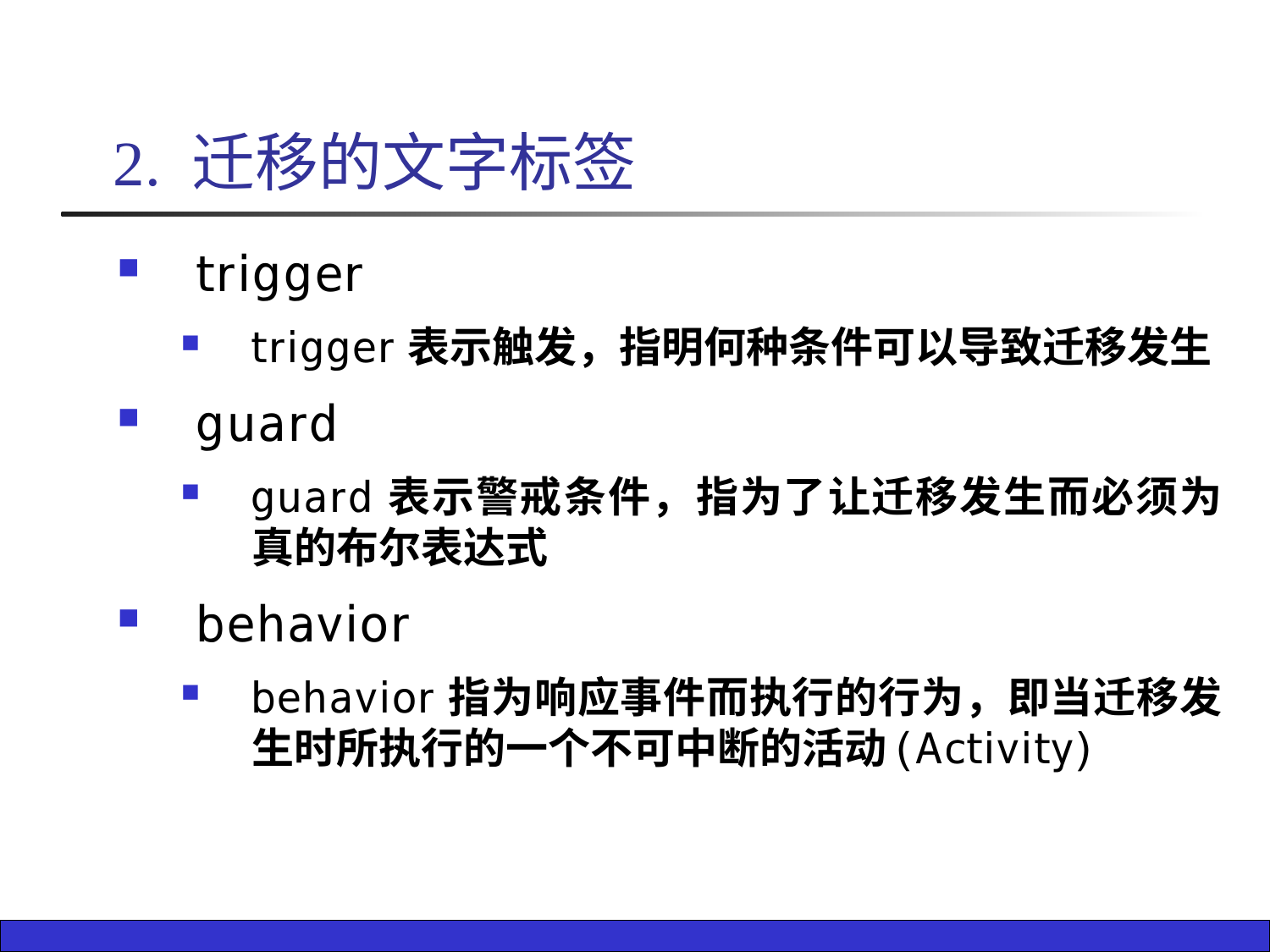

# 2. 迁移的文字标签
trigger
trigger表示触发，指明何种条件可以导致迁移发生
guard
guard表示警戒条件，指为了让迁移发生而必须为真的布尔表达式
behavior
behavior指为响应事件而执行的行为，即当迁移发生时所执行的一个不可中断的活动(Activity)